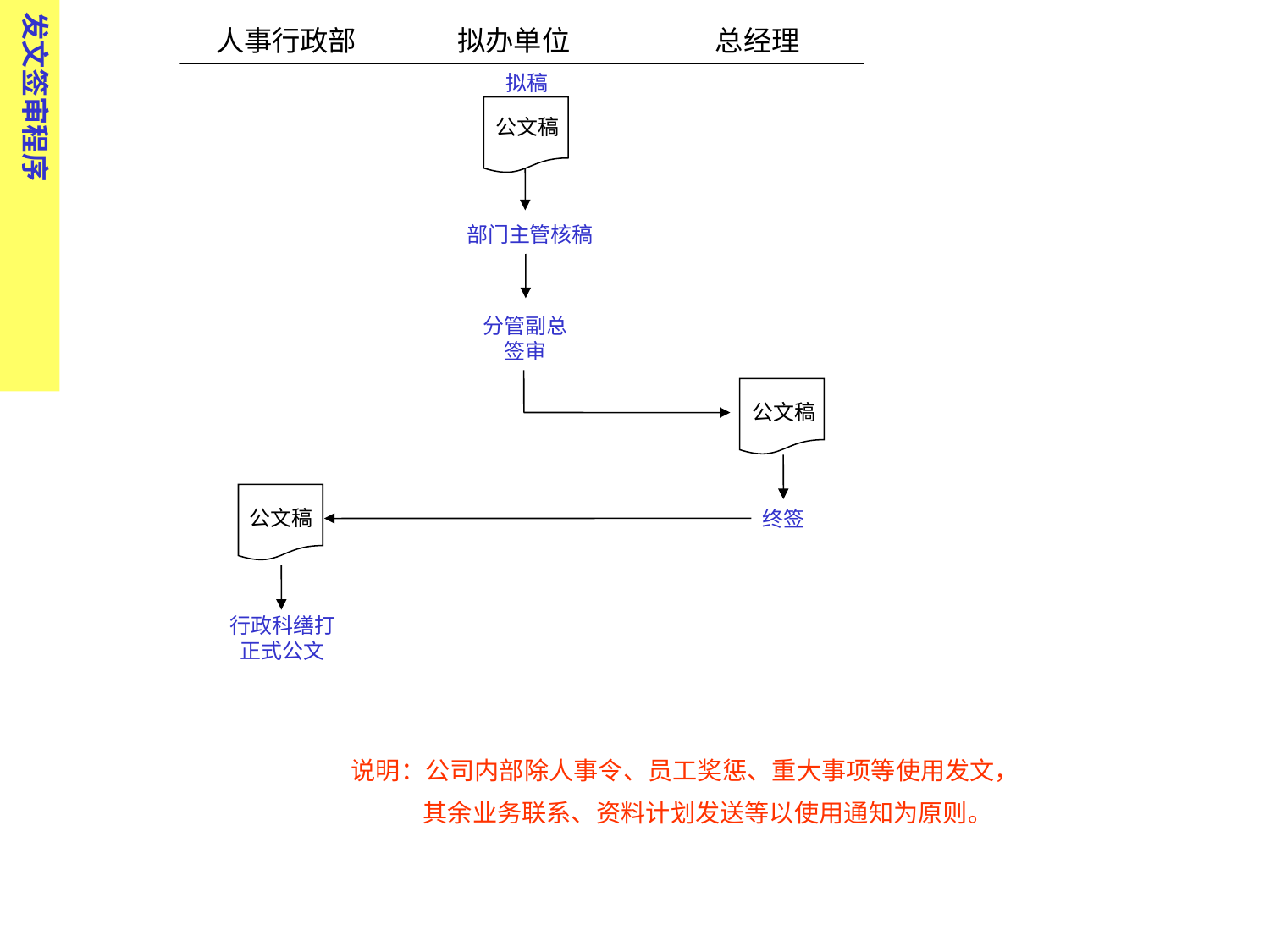

发文签审程序
人事行政部                拟办单位                       总经理

拟稿

公文稿

部门主管核稿

分管副总签审

公文稿

终签
公文稿

行政科缮打正式公文
说明：公司内部除人事令、员工奖惩、重大事项等使用发文，
            其余业务联系、资料计划发送等以使用通知为原则。
24